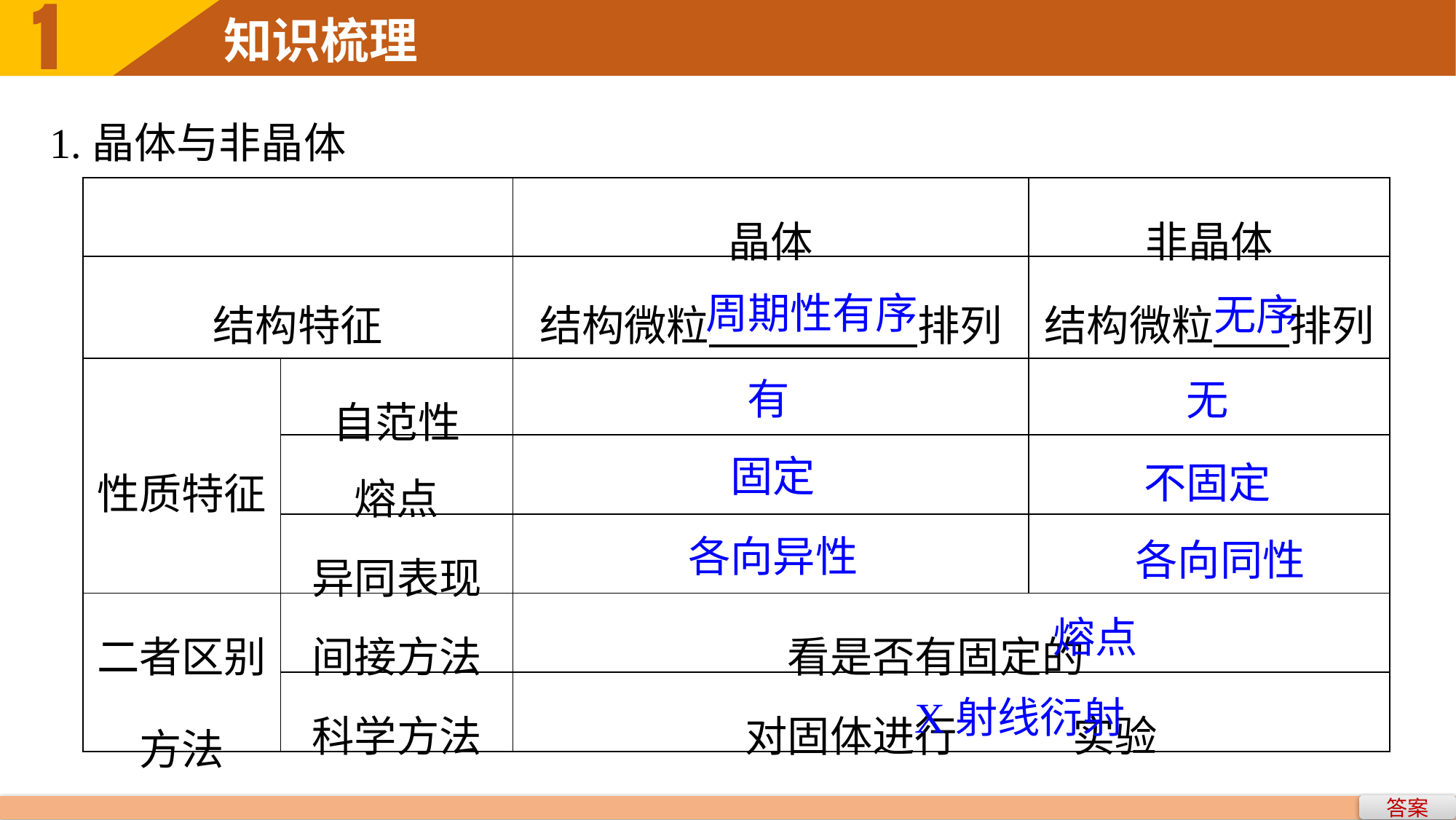

1

知识梳理
1.晶体与非晶体
|  |  | 晶体 | 非晶体 |
| --- | --- | --- | --- |
| 结构特征 |  | 结构微粒 排列 | 结构微粒 排列 |
| 性质特征 | 自范性 |  |  |
|  | 熔点 |  |  |
|  | 异同表现 |  |  |
| 二者区别方法 | 间接方法 | 看是否有固定的 |  |
|  | 科学方法 | 对固体进行 实验 |  |
周期性有序
无序
有
无
固定
不固定
各向异性
各向同性
熔点
X­射线衍射
答案